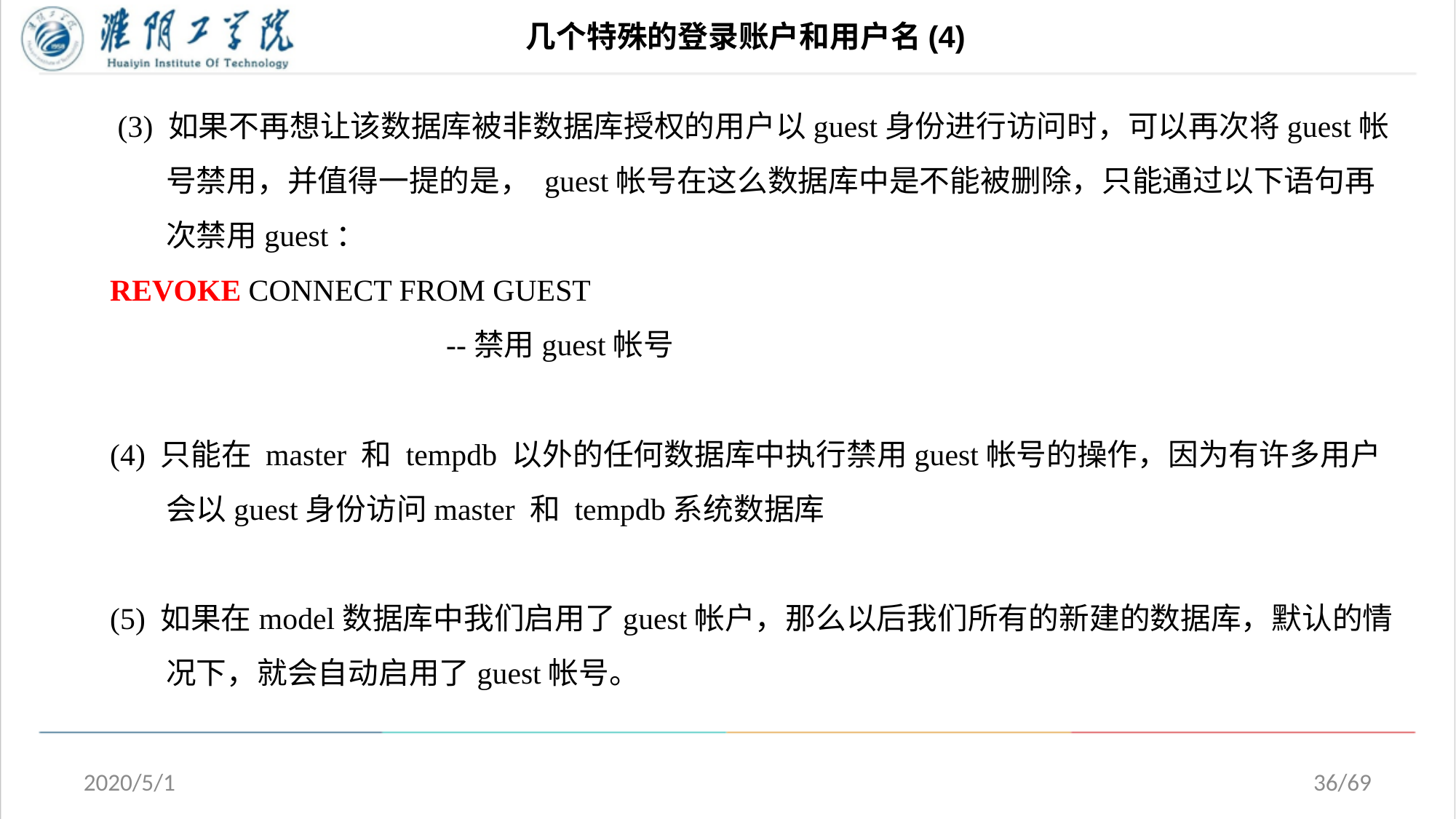

# 几个特殊的登录账户和用户名(4)
 (3) 如果不再想让该数据库被非数据库授权的用户以guest身份进行访问时，可以再次将guest帐号禁用，并值得一提的是， guest帐号在这么数据库中是不能被删除，只能通过以下语句再次禁用guest：
REVOKE CONNECT FROM GUEST
                                            --禁用guest帐号

(4) 只能在 master 和 tempdb 以外的任何数据库中执行禁用guest帐号的操作，因为有许多用户会以guest身份访问master 和 tempdb系统数据库

(5) 如果在model数据库中我们启用了guest帐户，那么以后我们所有的新建的数据库，默认的情况下，就会自动启用了guest帐号。
2020/5/1
36/69